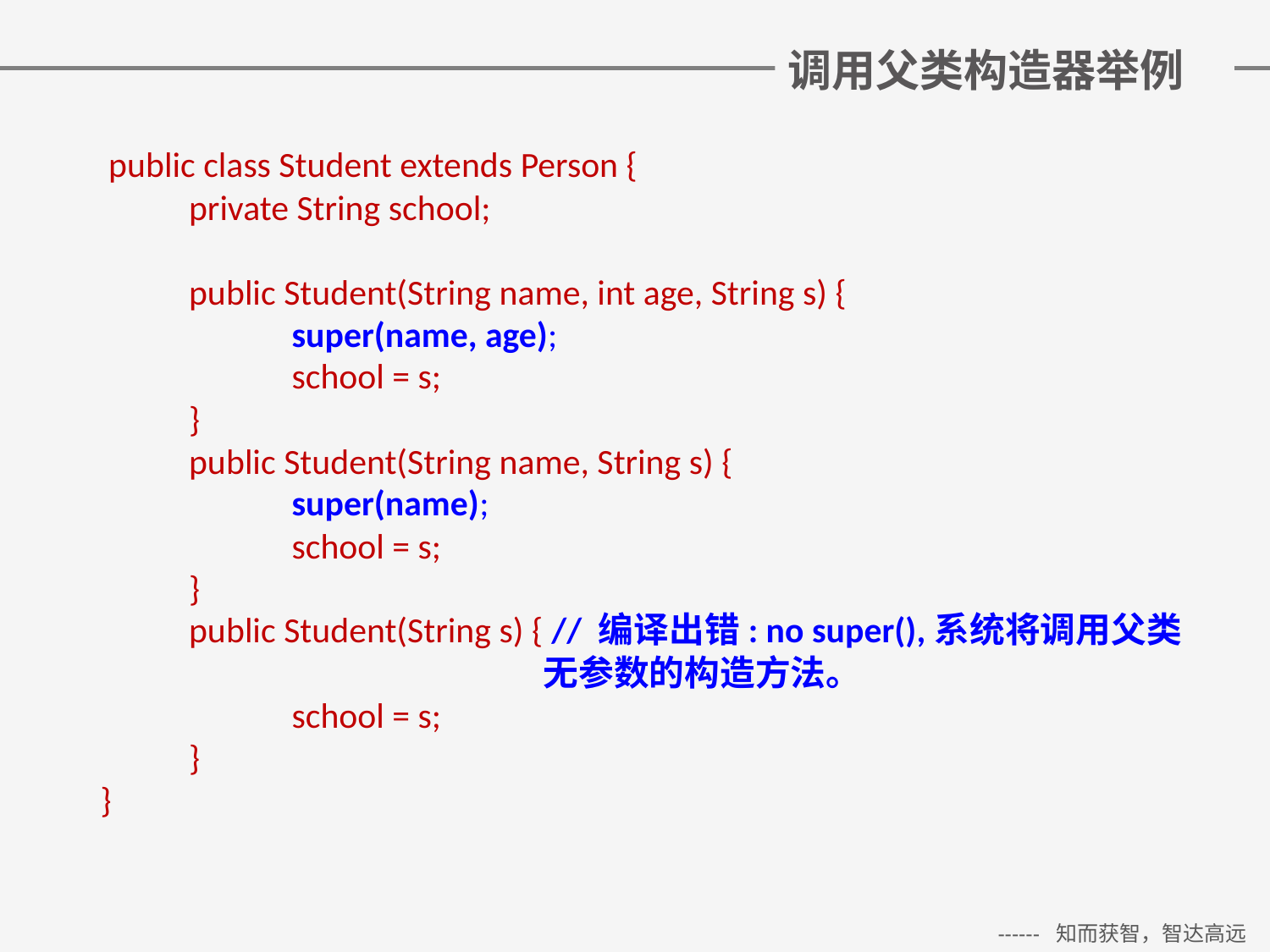

# 调用父类构造器举例
   public class Student extends Person {
             private String school;

             public Student(String name, int age, String s) {
 	          super(name, age);
 	          school = s;
             }
             public Student(String name, String s) {
 	          super(name);
	          school = s;
             }
             public Student(String s) { // 编译出错: no super(),系统将调用父类
                                                        无参数的构造方法。
 	          school = s;
             }
  }